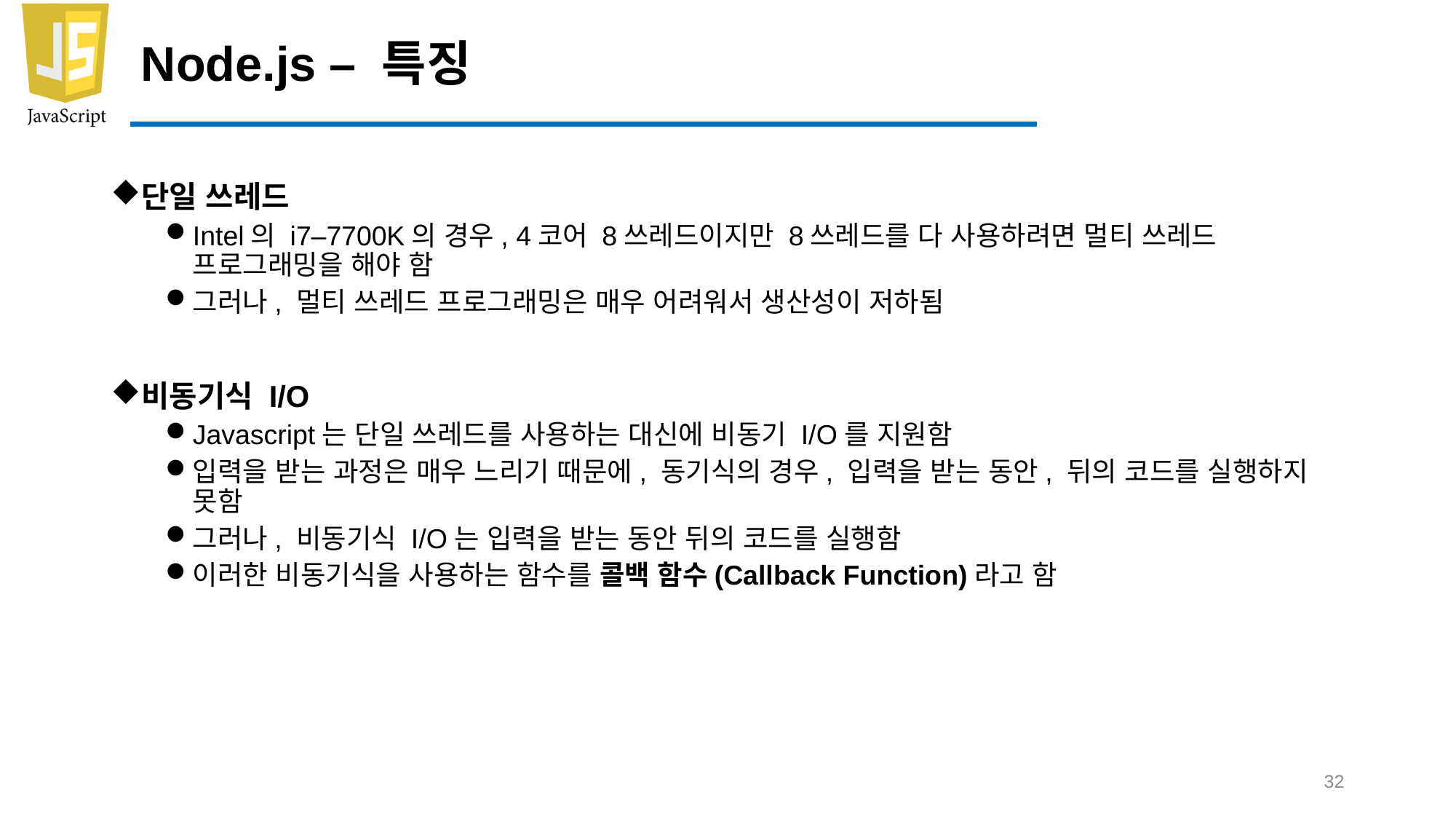

# Node.js – 특징
단일 쓰레드
Intel의 i7–7700K의 경우, 4코어 8쓰레드이지만 8쓰레드를 다 사용하려면 멀티 쓰레드         프로그래밍을 해야 함
그러나, 멀티 쓰레드 프로그래밍은 매우 어려워서 생산성이 저하됨

비동기식 I/O
Javascript는 단일 쓰레드를 사용하는 대신에 비동기 I/O를 지원함
입력을 받는 과정은 매우 느리기 때문에, 동기식의 경우, 입력을 받는 동안, 뒤의 코드를 실행하지 못함
그러나, 비동기식 I/O는 입력을 받는 동안 뒤의 코드를 실행함
이러한 비동기식을 사용하는 함수를 콜백 함수(Callback Function)라고 함
32